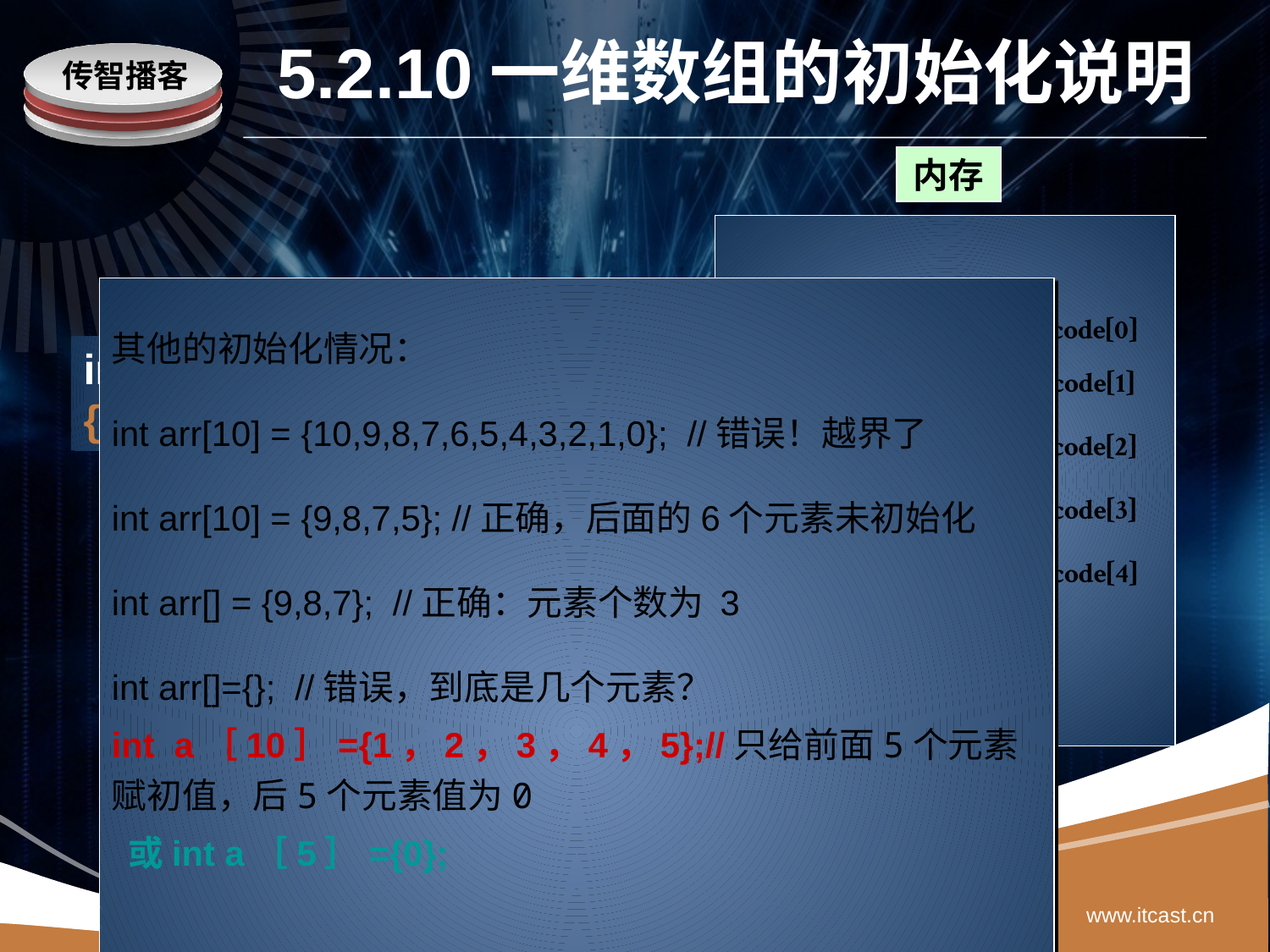

# 5.2.10一维数组的初始化说明
内存

emp_code[0]
emp_code[1]

emp_code[2]
emp_code[3]
emp_code[4]
其他的初始化情况：
int arr[10] = {10,9,8,7,6,5,4,3,2,1,0};  //错误！越界了
int arr[10] = {9,8,7,5}; //正确，后面的6个元素未初始化
int arr[] = {9,8,7};  //正确：元素个数为 3
int arr[]={};  //错误，到底是几个元素？
int  a［10］={1，2，3，4，5};//只给前面5个元素赋初值，后5个元素值为0
 或int a［5］={0};

1299
1499
1699
1899
2099

int emp_code[5] = {1299,1499,1699,1899,2099};
emp_code
www.itcast.cn